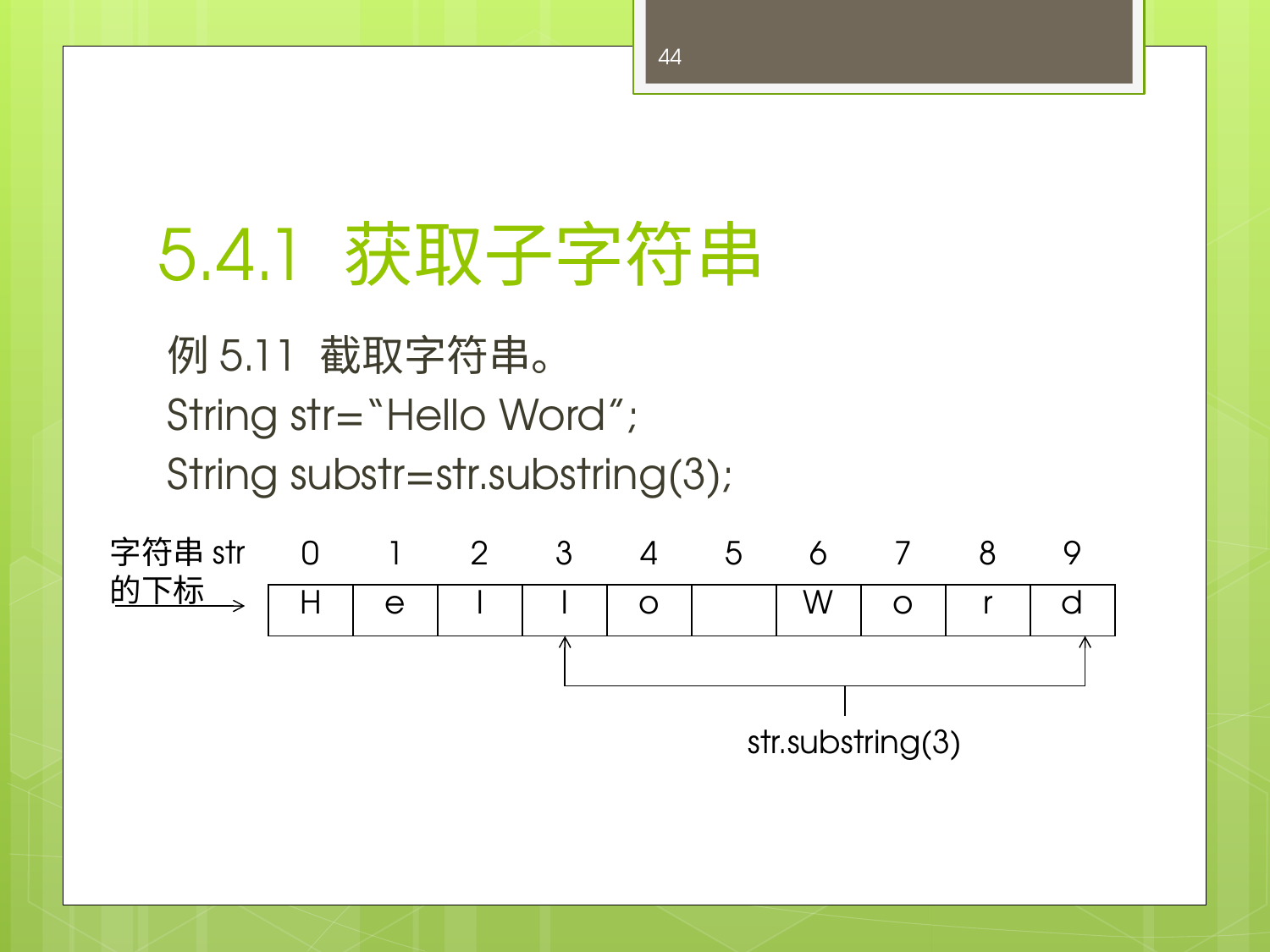

44
# 5.4.1 获取子字符串
例5.11 截取字符串。
String str=“Hello Word”;
String substr=str.substring(3);
字符串str
的下标
| 0 | 1 | 2 | 3 | 4 | 5 | 6 | 7 | 8 | 9 |
| --- | --- | --- | --- | --- | --- | --- | --- | --- | --- |
| H | e | l | l | o |  | W | o | r | d |
| --- | --- | --- | --- | --- | --- | --- | --- | --- | --- |
str.substring(3)